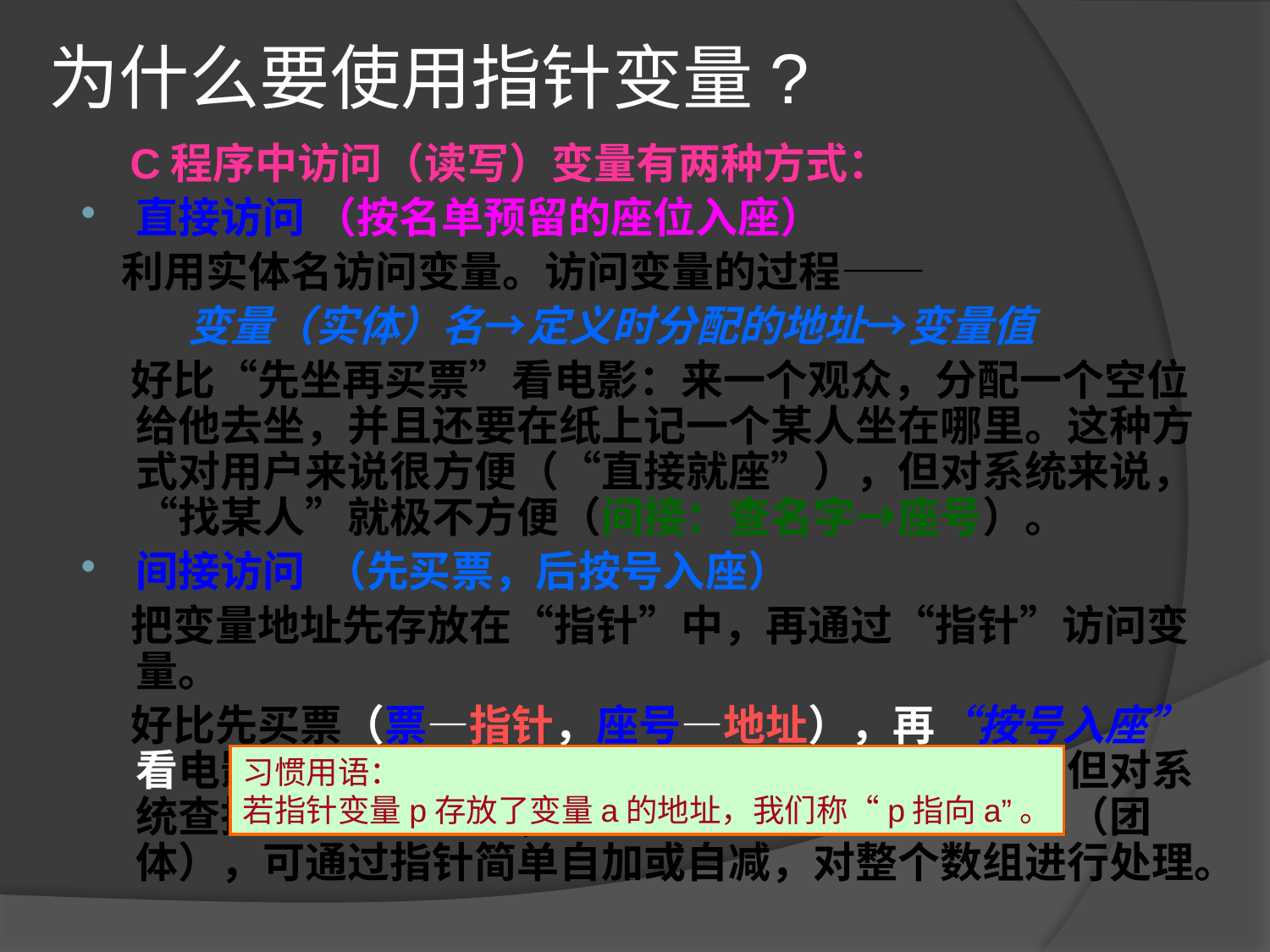

# 为什么要使用指针变量?
    C程序中访问（读写）变量有两种方式：
直接访问 （按名单预留的座位入座）
   利用实体名访问变量。访问变量的过程——
          变量（实体）名→定义时分配的地址→变量值
    好比“先坐再买票”看电影：来一个观众，分配一个空位给他去坐，并且还要在纸上记一个某人坐在哪里。这种方式对用户来说很方便（“直接就座”），但对系统来说，“找某人”就极不方便（间接：查名字→座号）。
间接访问  （先买票，后按号入座）
    把变量地址先存放在“指针”中，再通过“指针”访问变量。
    好比先买票（票—指针，座号—地址），再“按号入座”看电影。这种方式对用户来说属于“间接就座”，但对系统查找来说就很直接，且便于处理。尤其对于数组（团体），可通过指针简单自加或自减，对整个数组进行处理。
习惯用语：
若指针变量p存放了变量a的地址，我们称“p指向a”。